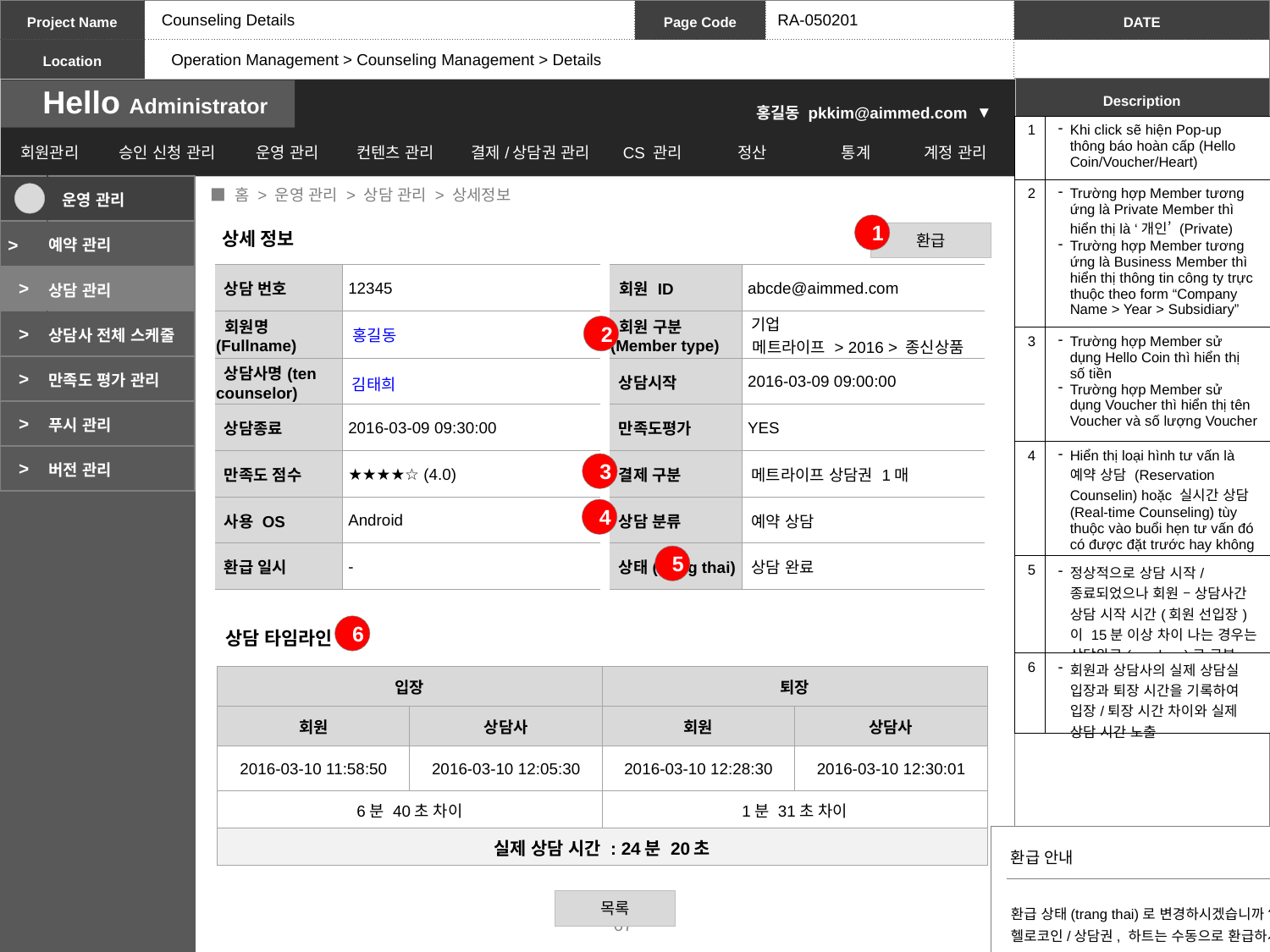

Counseling Details
RA-050201
Operation Management > Counseling Management > Details
| 1 | Khi click sẽ hiện Pop-up thông báo hoàn cấp (Hello Coin/Voucher/Heart) |
| --- | --- |
| 2 | Trường hợp Member tương ứng là Private Member thì hiển thị là ‘개인’ (Private) Trường hợp Member tương ứng là Business Member thì hiển thị thông tin công ty trực thuộc theo form “Company Name > Year > Subsidiary” |
| 3 | Trường hợp Member sử dụng Hello Coin thì hiển thị số tiền Trường hợp Member sử dụng Voucher thì hiển thị tên Voucher và số lượng Voucher |
| 4 | Hiển thị loại hình tư vấn là 예약 상담 (Reservation Counselin) hoặc 실시간 상담 (Real-time Counseling) tùy thuộc vào buổi hẹn tư vấn đó có được đặt trước hay không |
| 5 | 정상적으로 상담 시작/종료되었으나 회원 – 상담사간 상담 시작 시간(회원 선입장)이 15분 이상 차이 나는 경우는 상담완료(no-show)로 구분 |
| 6 | 회원과 상담사의 실제 상담실 입장과 퇴장 시간을 기록하여 입장/퇴장 시간 차이와 실제 상담 시간 노출 |
   ■ 홈 > 운영 관리 > 상담 관리 > 상세정보

|  | 운영 관리 |
| --- | --- |
| > | 예약 관리 |
| > | 상담 관리 |
| > | 상담사 전체 스케줄 |
| > | 만족도 평가 관리 |
| > | 푸시 관리 |
| > | 버전 관리 |

1
상세 정보
환급
| 상담 번호 | 12345 |  | 회원 ID | abcde@aimmed.com |
| --- | --- | --- | --- | --- |
| 회원명(Fullname) | 홍길동 |  | 회원 구분(Member type) | 기업 메트라이프 > 2016 > 종신상품 |
| 상담사명(ten counselor) | 김태희 |  | 상담시작 | 2016-03-09 09:00:00 |
| 상담종료 | 2016-03-09 09:30:00 |  | 만족도평가 | YES |
| 만족도 점수 | ★★★★☆ (4.0) |  | 결제 구분 | 메트라이프 상담권 1매 |
| 사용 OS | Android |  | 상담 분류 | 예약 상담 |
| 환급 일시 | - |  | 상태(trang thai) | 상담 완료 |
2
3
4
5
6
상담 타임라인
| 입장 |  | 퇴장 |  |
| --- | --- | --- | --- |
| 회원 | 상담사 | 회원 | 상담사 |
| 2016-03-10 11:58:50 | 2016-03-10 12:05:30 | 2016-03-10 12:28:30 | 2016-03-10 12:30:01 |
| 6분 40초 차이 |  | 1분 31초 차이 |  |
| 실제 상담 시간 : 24분 20초 |  |  |  |

환급 안내
환급 상태(trang thai)로 변경하시겠습니까?
헬로코인/상담권, 하트는 수동으로 환급하세요.
취소
확인
목록
67